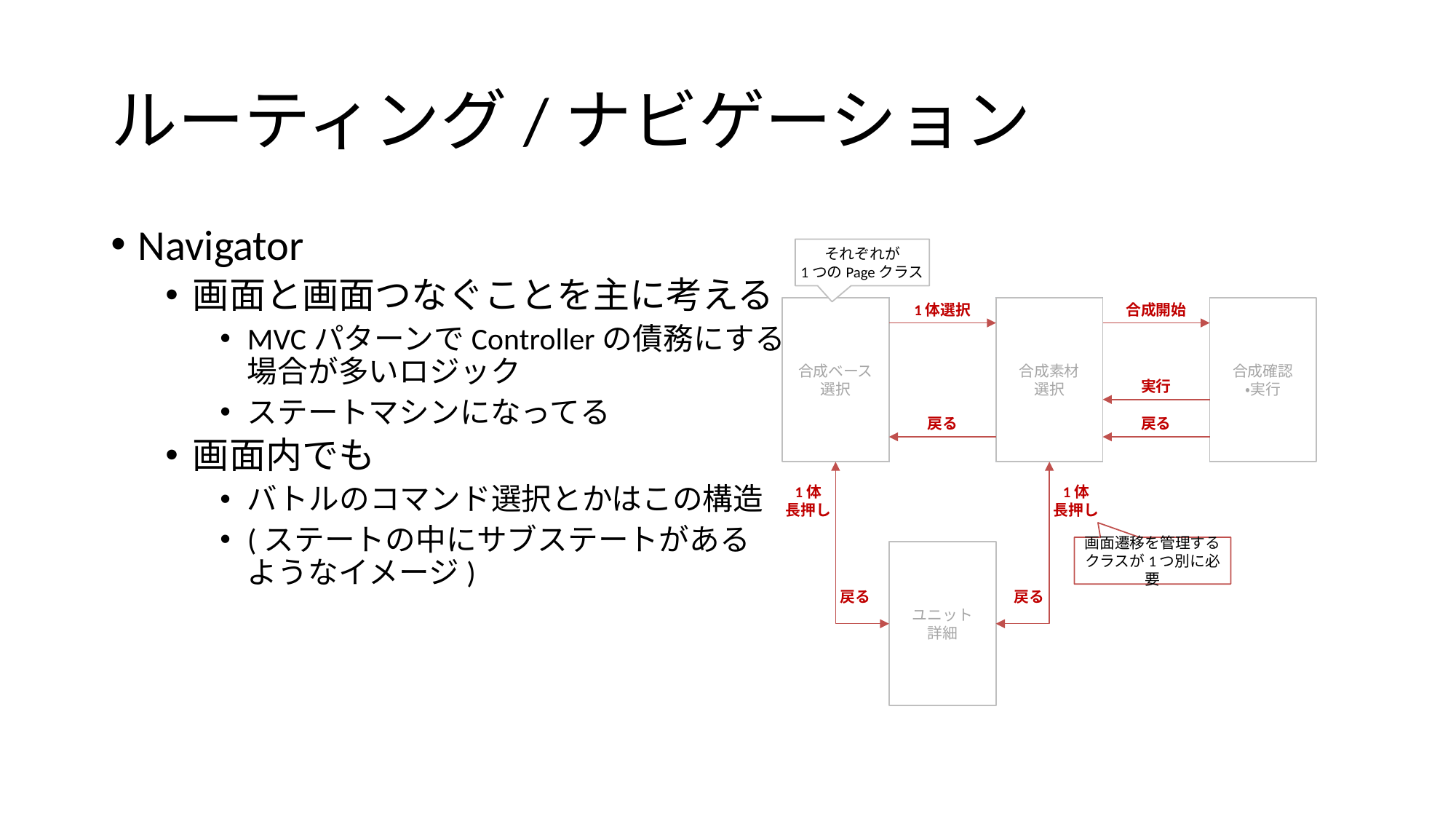

# ルーティング/ナビゲーション
Navigator
画面と画面つなぐことを主に考える
MVCパターンでControllerの債務にする
場合が多いロジック
ステートマシンになってる
画面内でも
バトルのコマンド選択とかはこの構造
(ステートの中にサブステートがある
ようなイメージ)
それぞれが
1つのPageクラス
1体選択
合成開始

合成ベース
選択
合成素材
選択
合成確認
・実行
実行

戻る
戻る

1体
長押し
1体
長押し
画面遷移を管理するクラスが1つ別に必要
ユニット
詳細
戻る
戻る